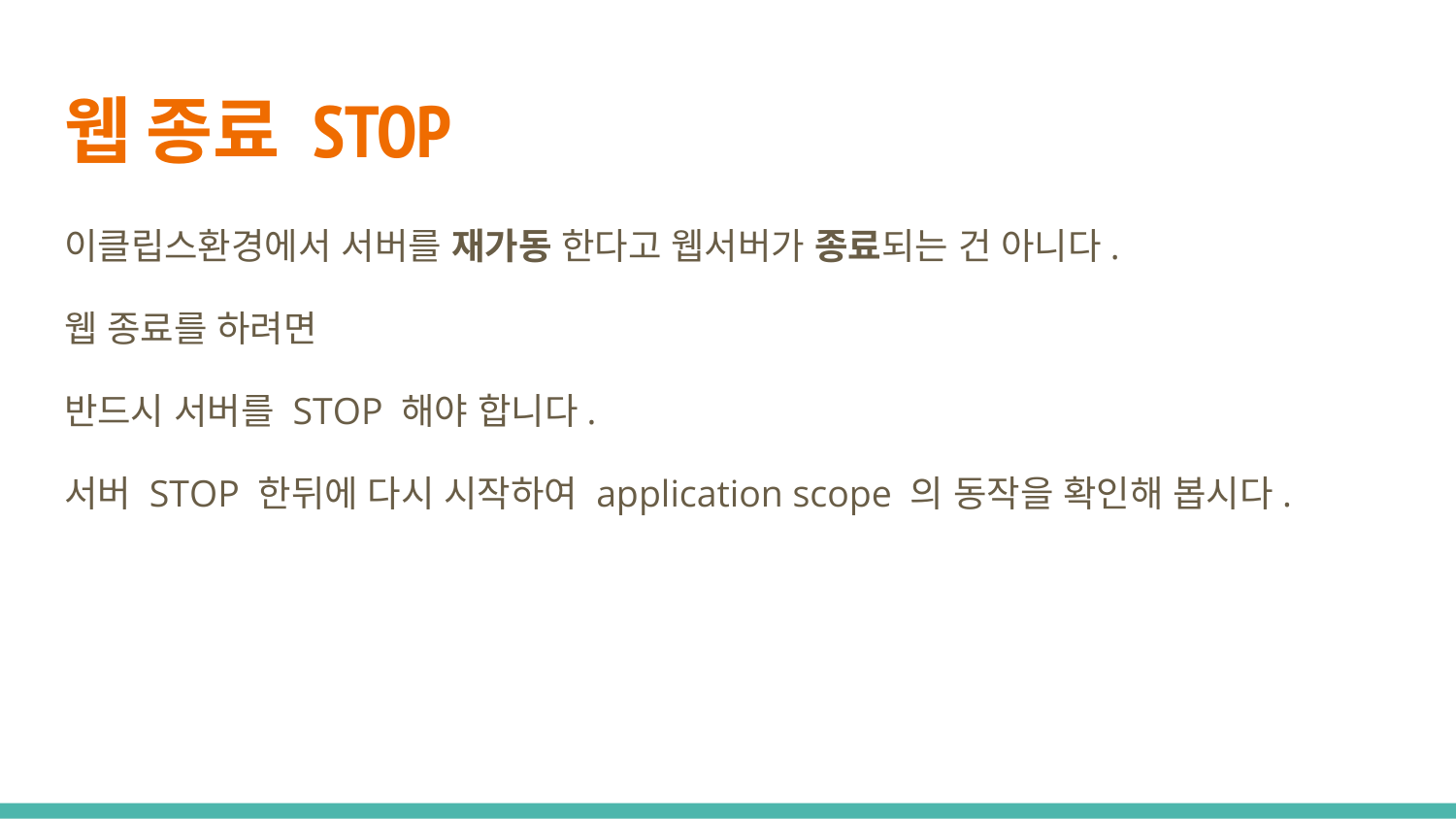

# 웹 종료 STOP
이클립스환경에서 서버를 재가동 한다고 웹서버가 종료되는 건 아니다.
웹 종료를 하려면
반드시 서버를 STOP 해야 합니다.
서버 STOP 한뒤에 다시 시작하여 application scope 의 동작을 확인해 봅시다.